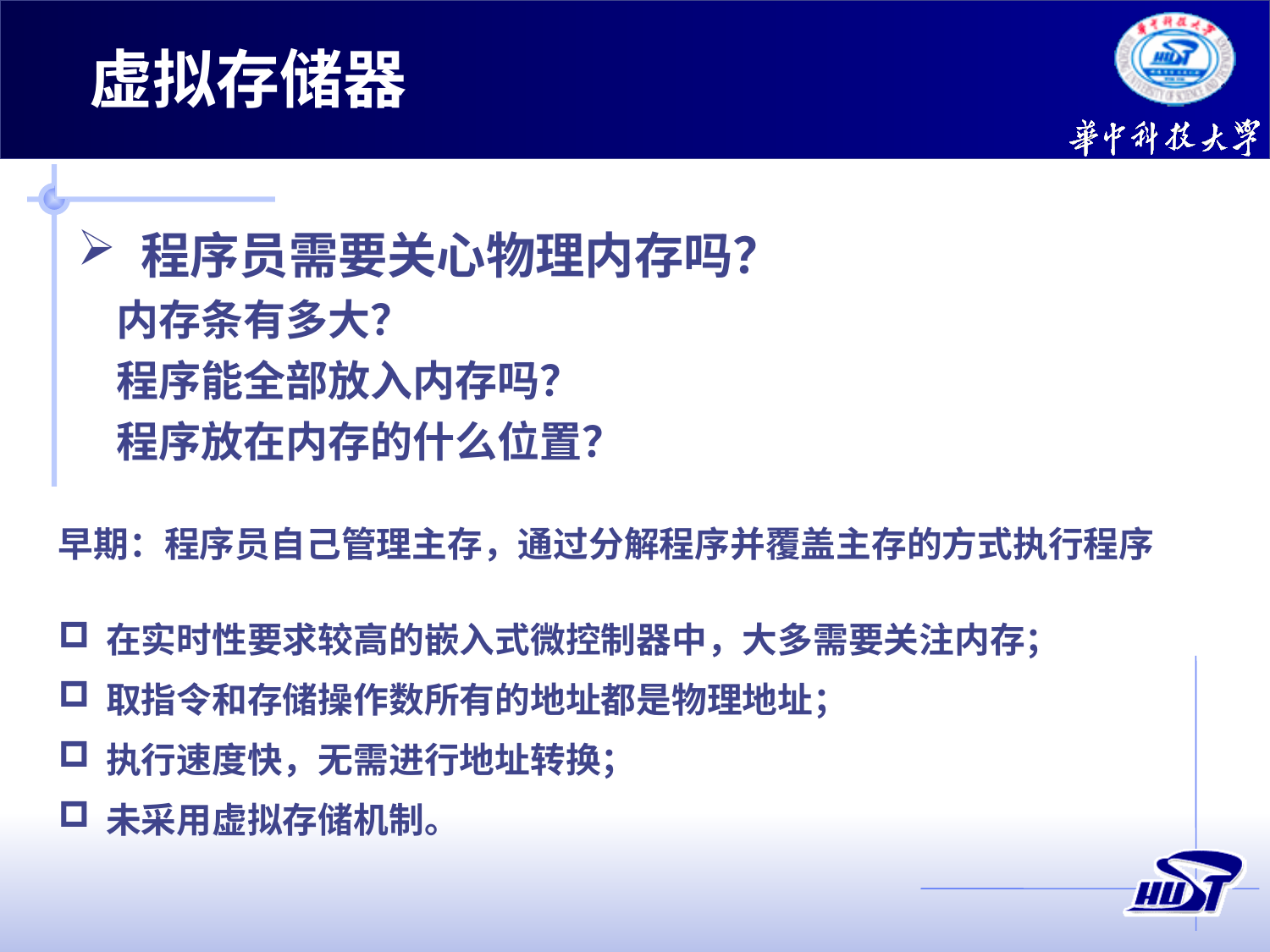

虚拟存储器
程序员需要关心物理内存吗？
   内存条有多大？
   程序能全部放入内存吗？
   程序放在内存的什么位置？
早期：程序员自己管理主存，通过分解程序并覆盖主存的方式执行程序
在实时性要求较高的嵌入式微控制器中，大多需要关注内存；
取指令和存储操作数所有的地址都是物理地址；
执行速度快，无需进行地址转换；
未采用虚拟存储机制。